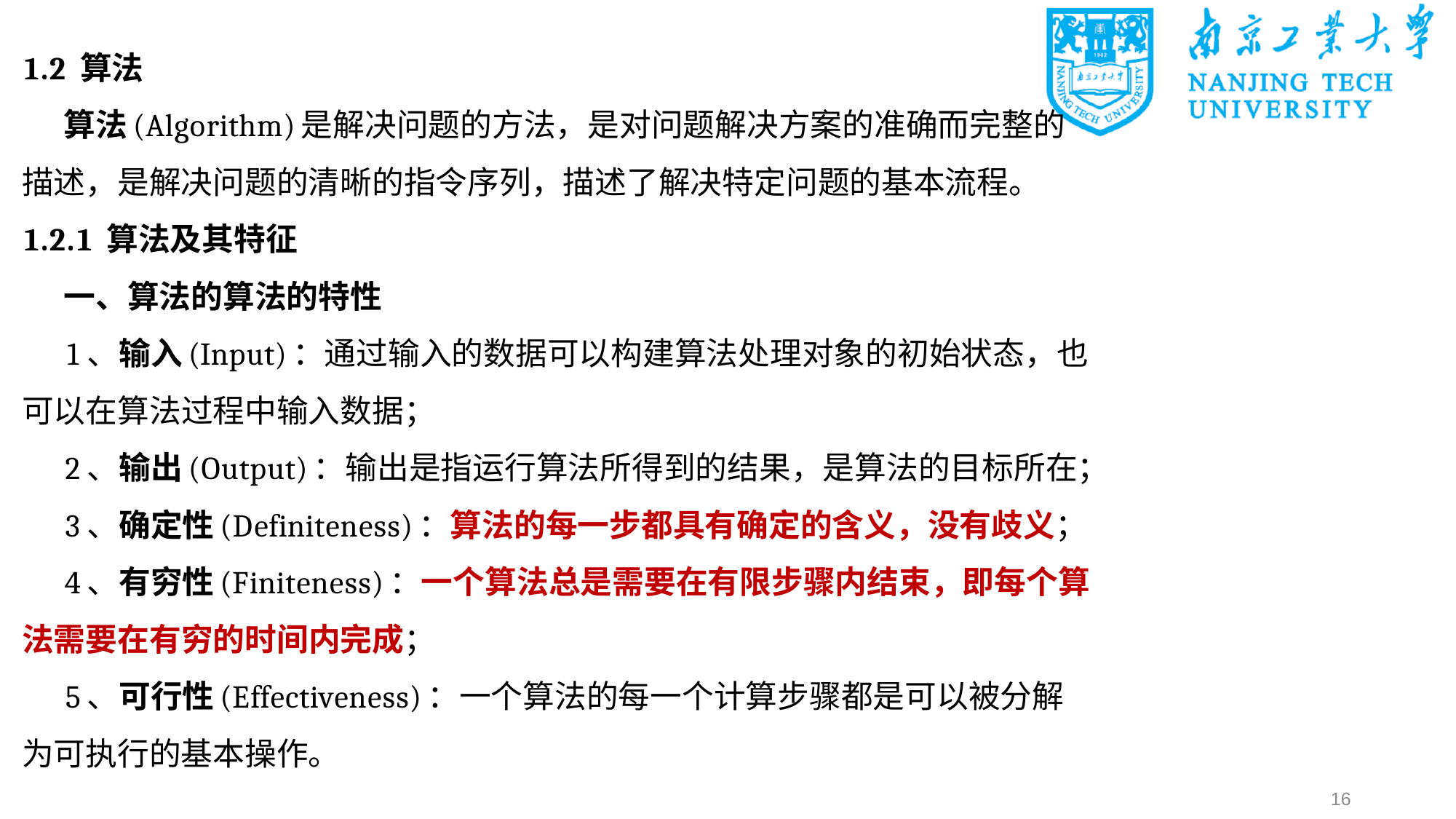

1.2 算法
算法(Algorithm)是解决问题的方法，是对问题解决方案的准确而完整的描述，是解决问题的清晰的指令序列，描述了解决特定问题的基本流程。
1.2.1 算法及其特征
一、算法的算法的特性
1、输入(Input)：通过输入的数据可以构建算法处理对象的初始状态，也可以在算法过程中输入数据；
2、输出(Output)：输出是指运行算法所得到的结果，是算法的目标所在；
3、确定性(Definiteness)：算法的每一步都具有确定的含义，没有歧义；
4、有穷性(Finiteness)：一个算法总是需要在有限步骤内结束，即每个算法需要在有穷的时间内完成；
5、可行性(Effectiveness)：一个算法的每一个计算步骤都是可以被分解为可执行的基本操作。
16